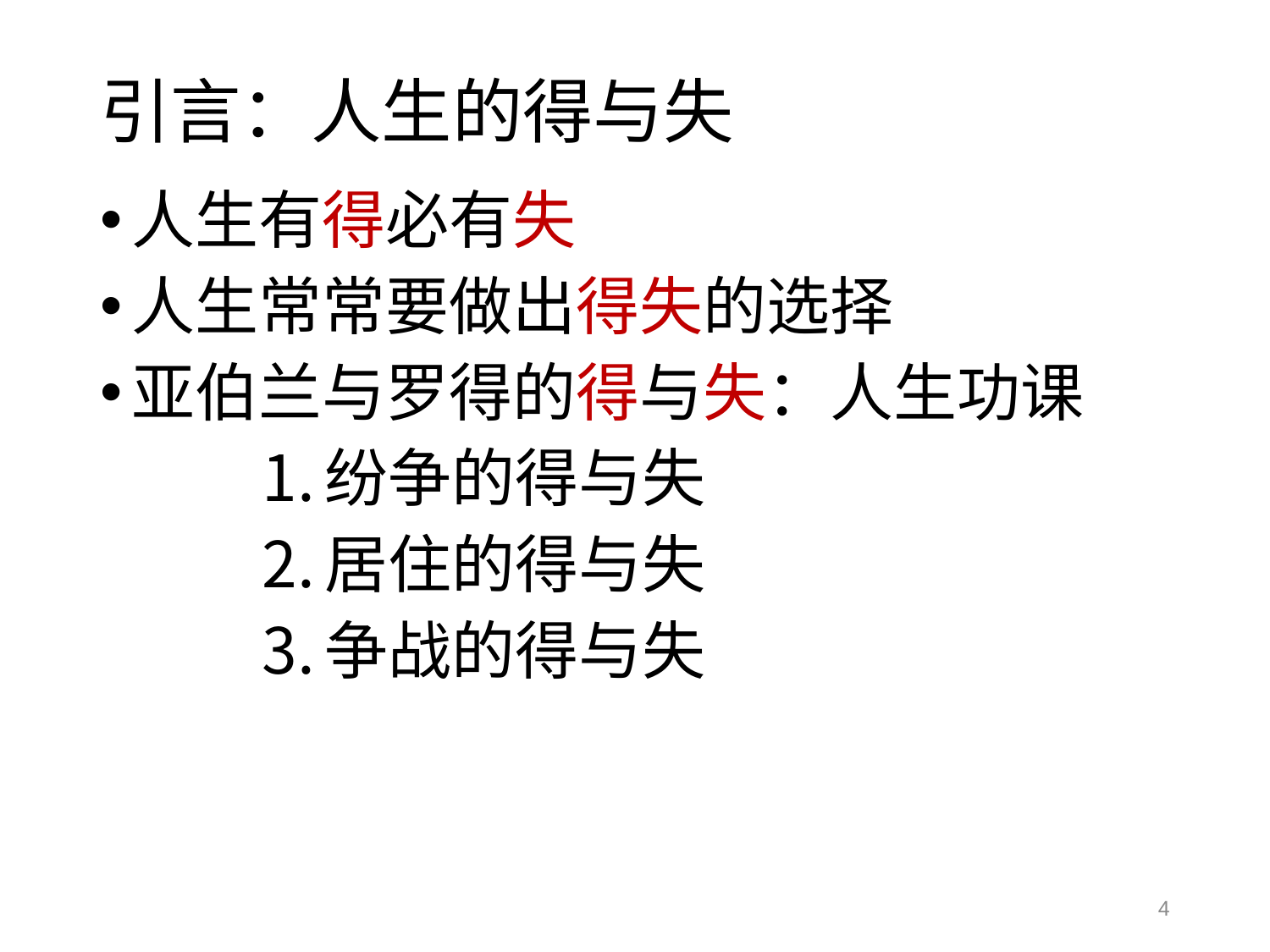

# 引言：人生的得与失
人生有得必有失
人生常常要做出得失的选择
亚伯兰与罗得的得与失：人生功课
纷争的得与失
居住的得与失
争战的得与失
4